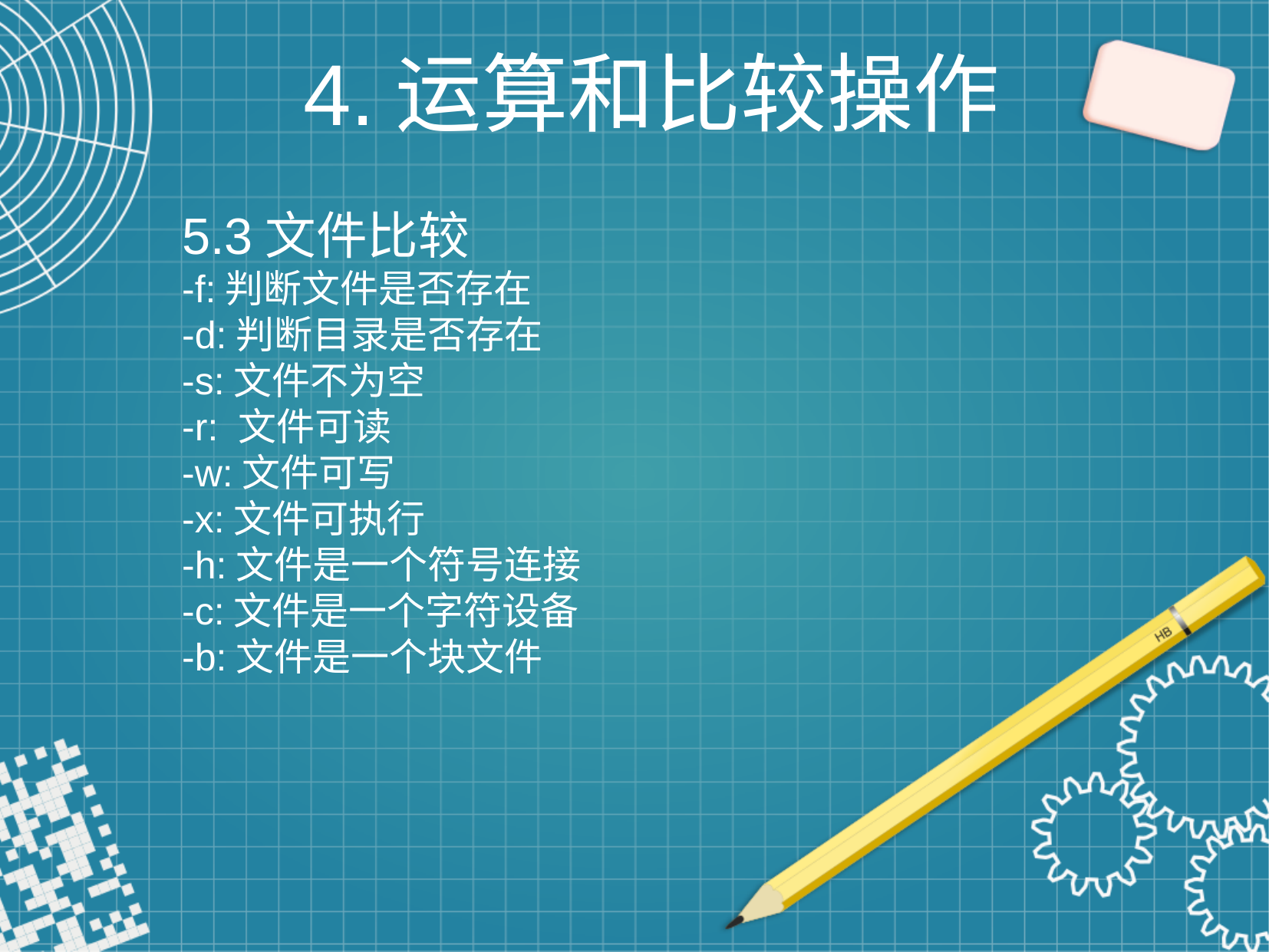

4.运算和比较操作
5.3文件比较
-f:判断文件是否存在
-d:判断目录是否存在
-s:文件不为空
-r: 文件可读
-w:文件可写
-x:文件可执行
-h:文件是一个符号连接
-c:文件是一个字符设备
-b:文件是一个块文件